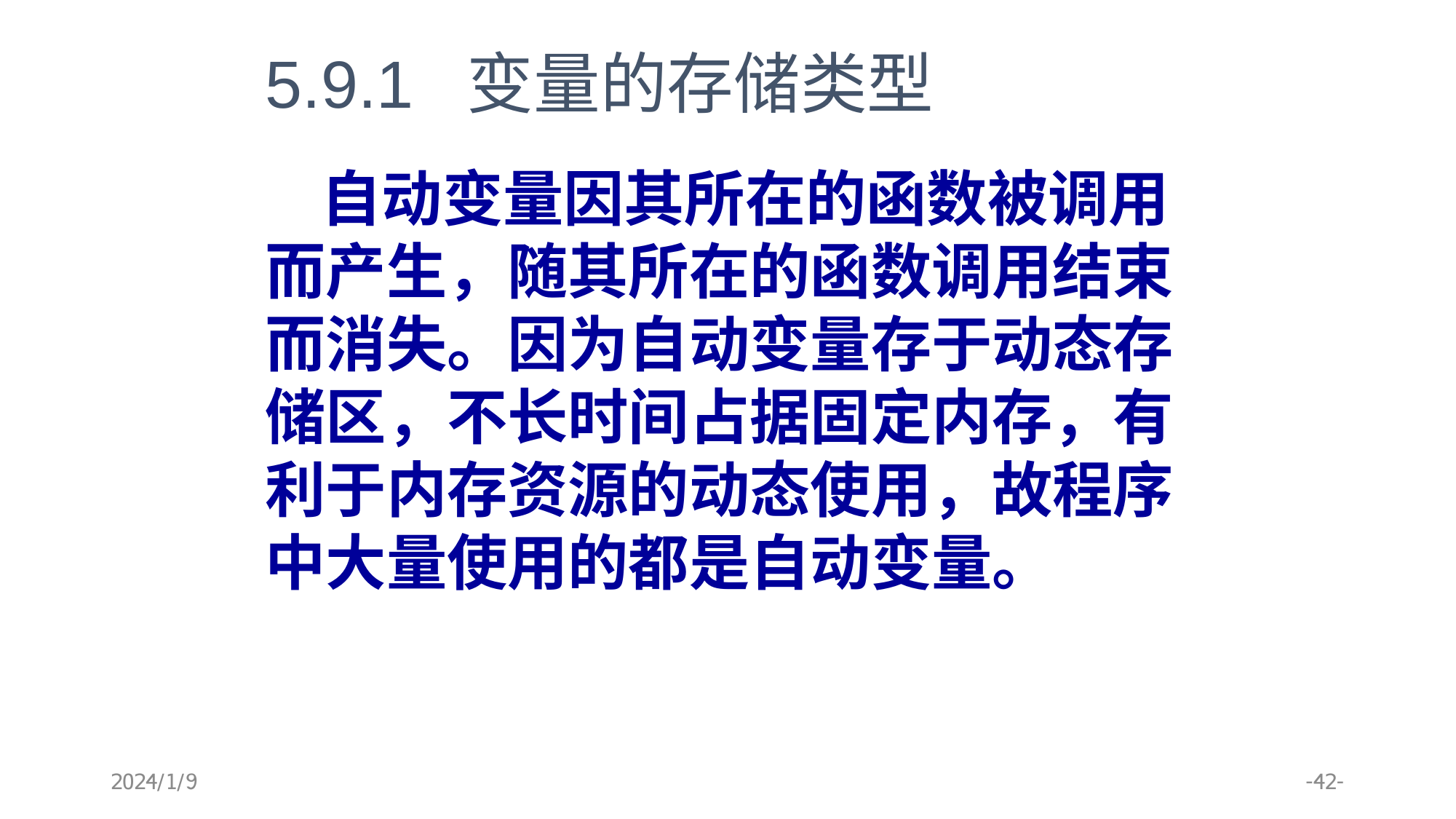

5.9.1  变量的存储类型
    自动变量因其所在的函数被调用而产生，随其所在的函数调用结束而消失。因为自动变量存于动态存储区，不长时间占据固定内存，有利于内存资源的动态使用，故程序中大量使用的都是自动变量。
2024/1/9
-42-